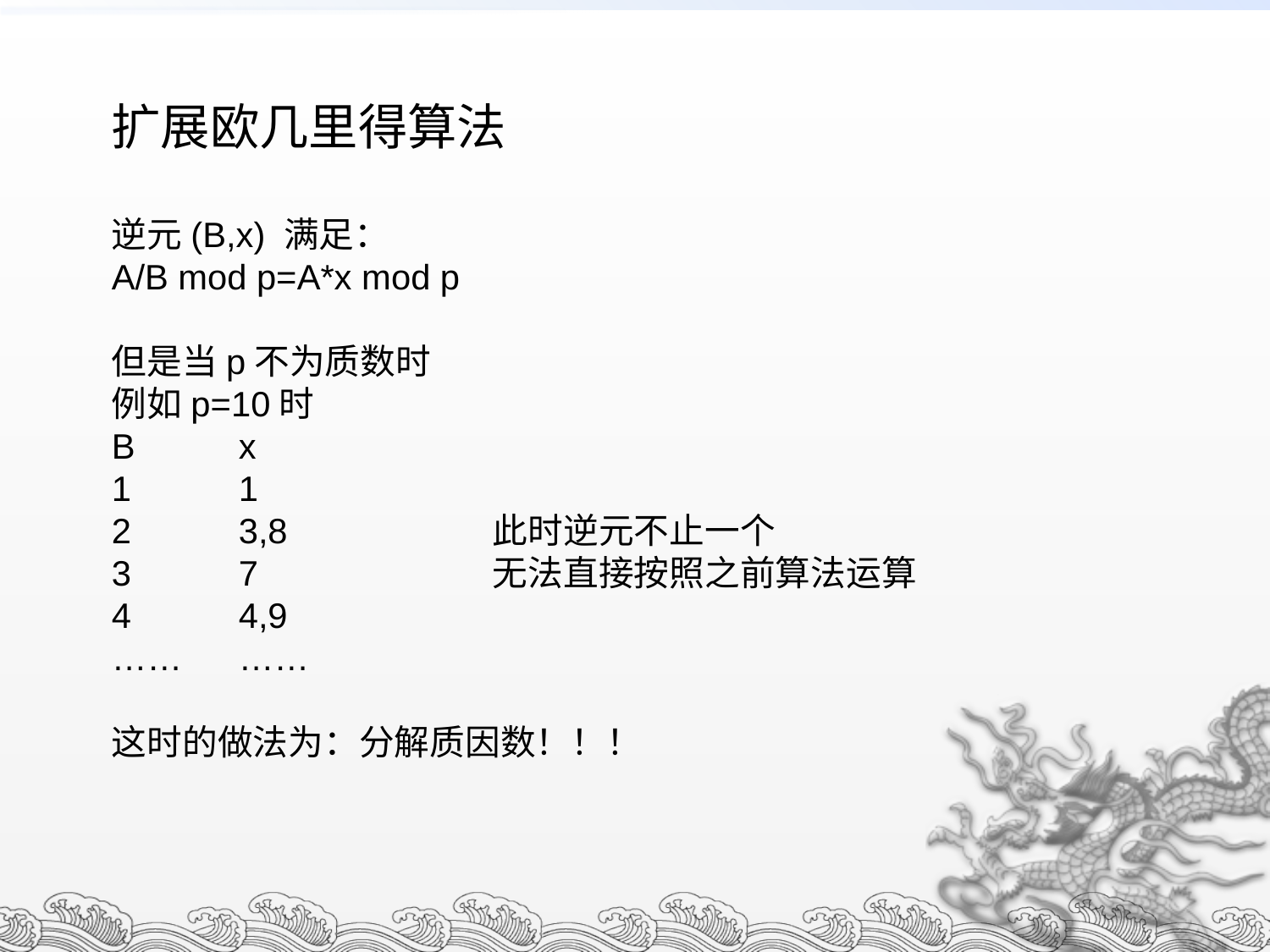

扩展欧几里得算法
逆元(B,x) 满足：
A/B mod p=A*x mod p

但是当p不为质数时
例如p=10时
B	x
1	1
2 	3,8		此时逆元不止一个
3	7		无法直接按照之前算法运算
4	4,9
……	……

这时的做法为：分解质因数！！！